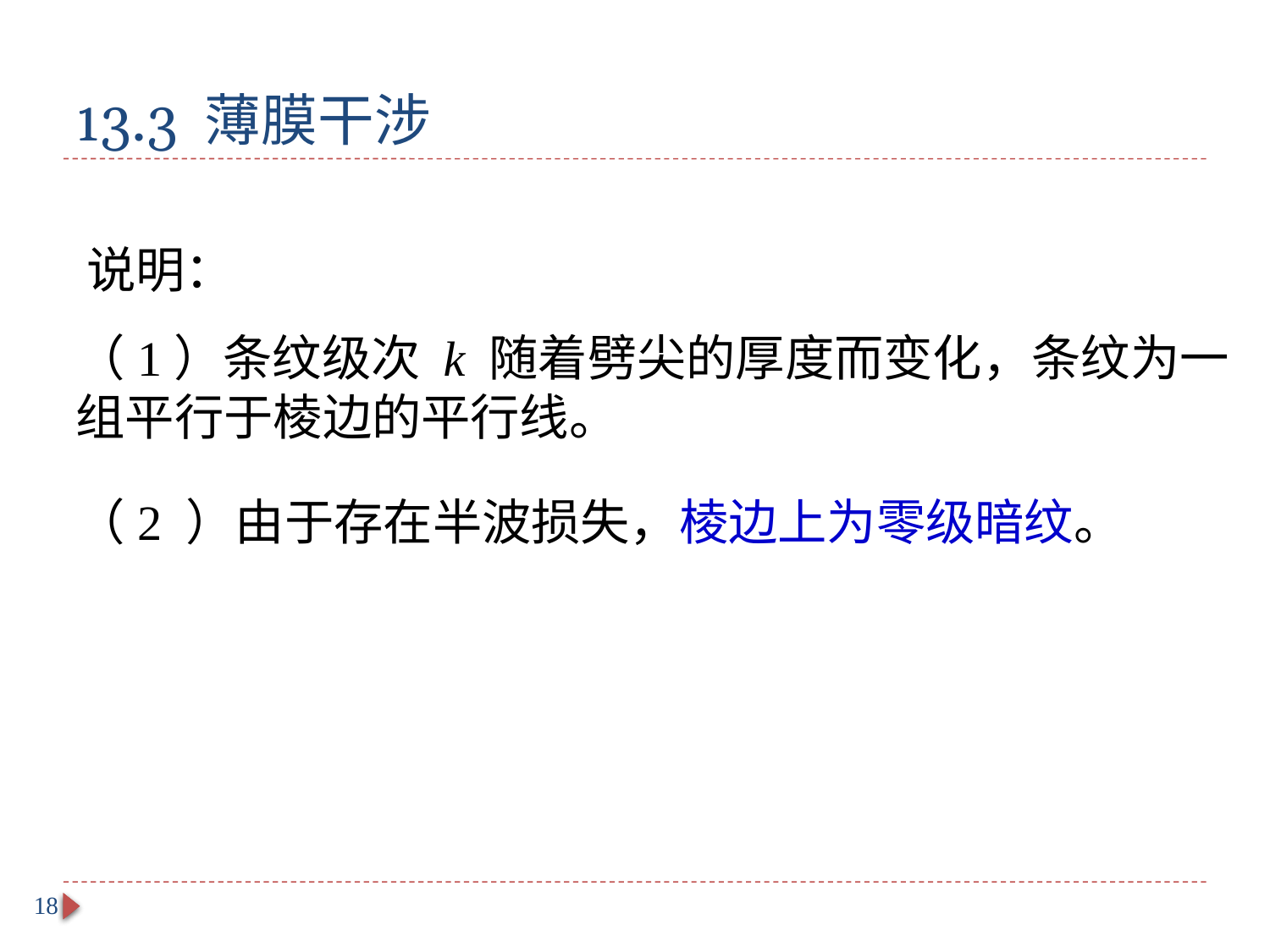

# 13.3 薄膜干涉
说明：
（1）条纹级次 k 随着劈尖的厚度而变化，条纹为一组平行于棱边的平行线。
（2 ）由于存在半波损失，棱边上为零级暗纹。
18